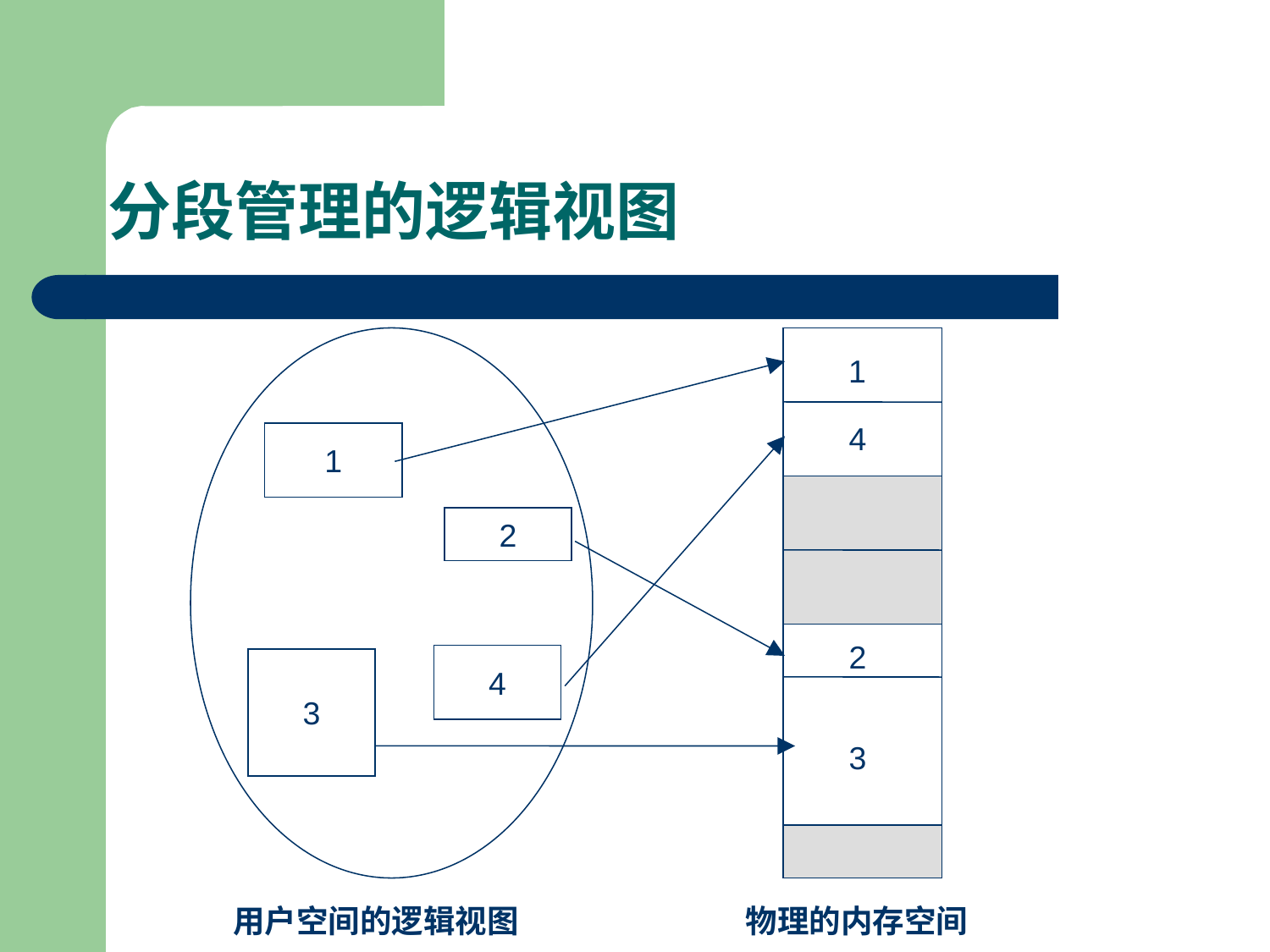

# 分段管理的逻辑视图

1
4

2

3

1

2

4
3

用户空间的逻辑视图
物理的内存空间